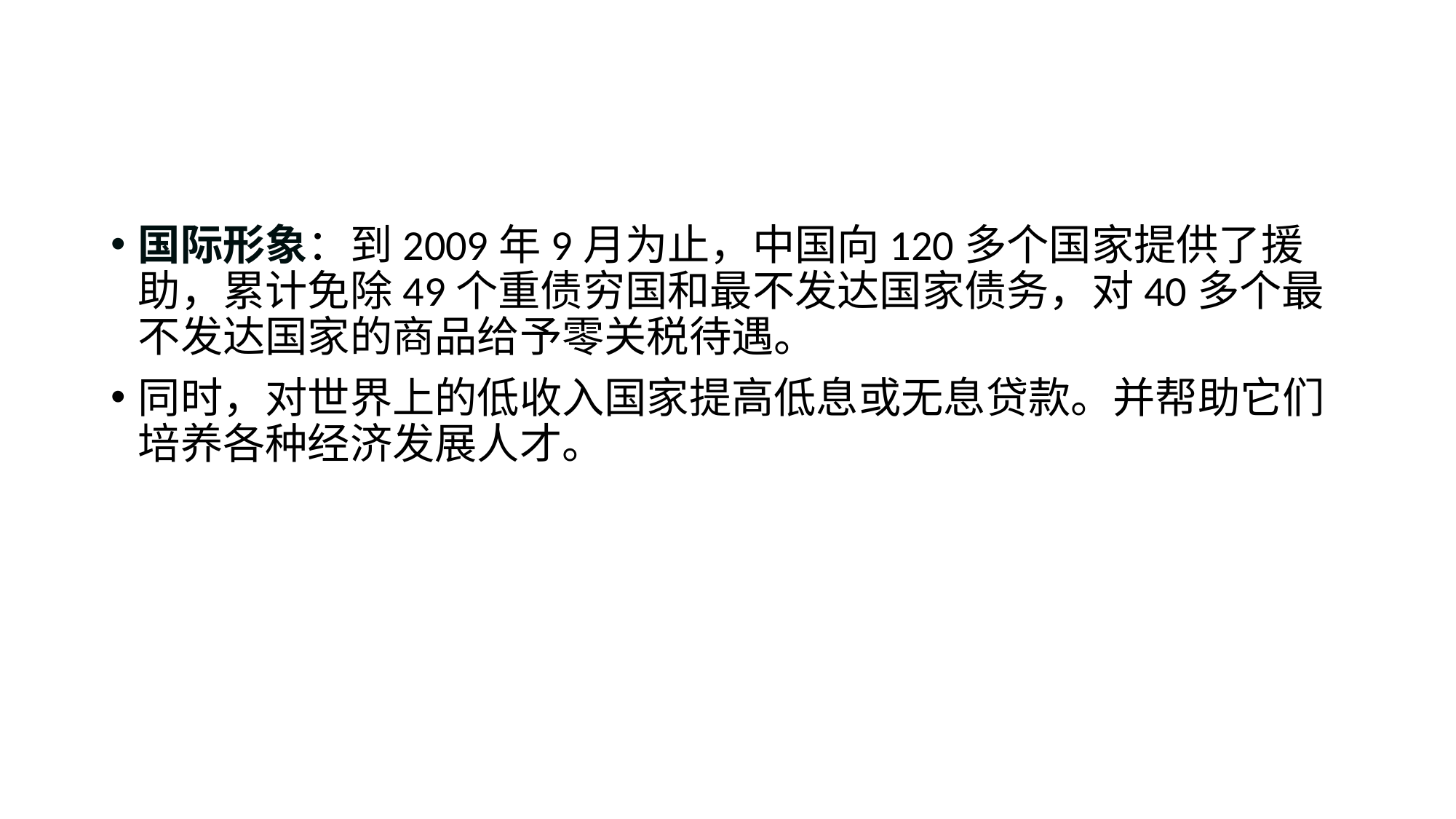

国际形象：到2009年9月为止，中国向120多个国家提供了援助，累计免除49个重债穷国和最不发达国家债务，对40多个最不发达国家的商品给予零关税待遇。
同时，对世界上的低收入国家提高低息或无息贷款。并帮助它们培养各种经济发展人才。